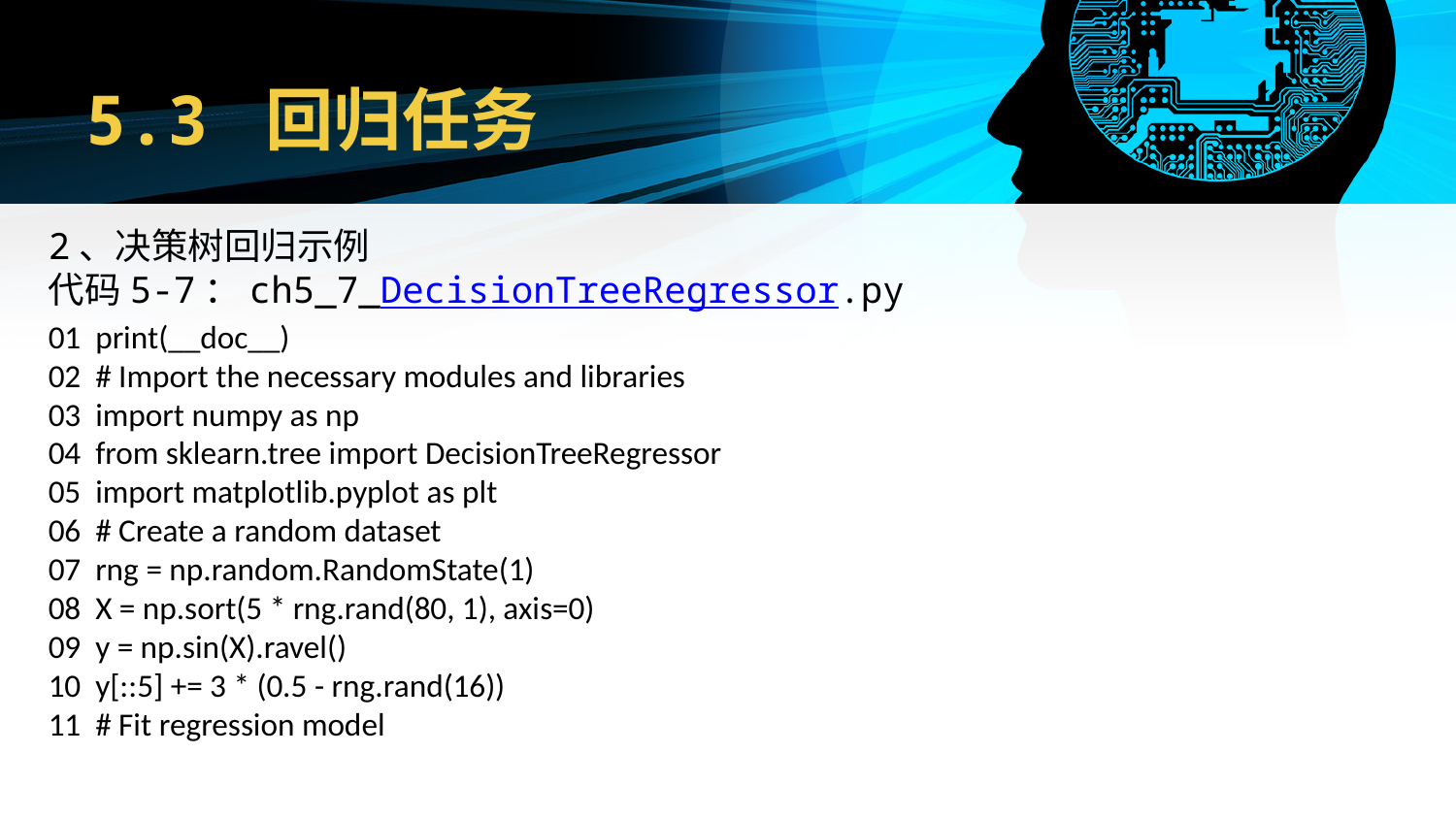

# 5.3 回归任务
2、决策树回归示例
代码5-7：ch5_7_DecisionTreeRegressor.py
01  print(__doc__)
02  # Import the necessary modules and libraries
03  import numpy as np
04  from sklearn.tree import DecisionTreeRegressor
05  import matplotlib.pyplot as plt
06  # Create a random dataset
07  rng = np.random.RandomState(1)
08  X = np.sort(5 * rng.rand(80, 1), axis=0)
09  y = np.sin(X).ravel()
10  y[::5] += 3 * (0.5 - rng.rand(16))
11  # Fit regression model